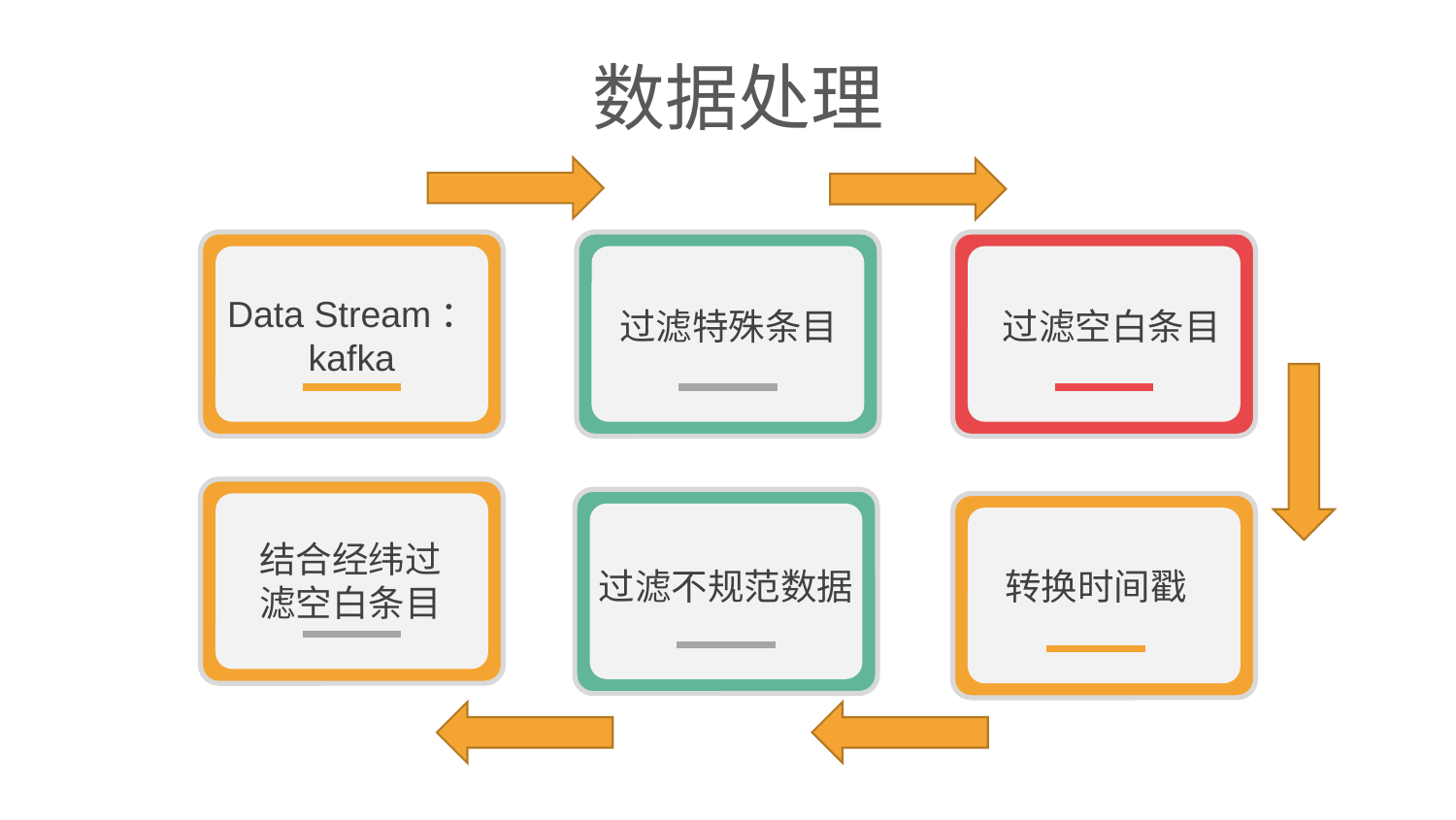

数据处理

Data Stream：
kafka
过滤特殊条目
过滤空白条目

结合经纬过滤空白条目
转换时间戳
过滤不规范数据